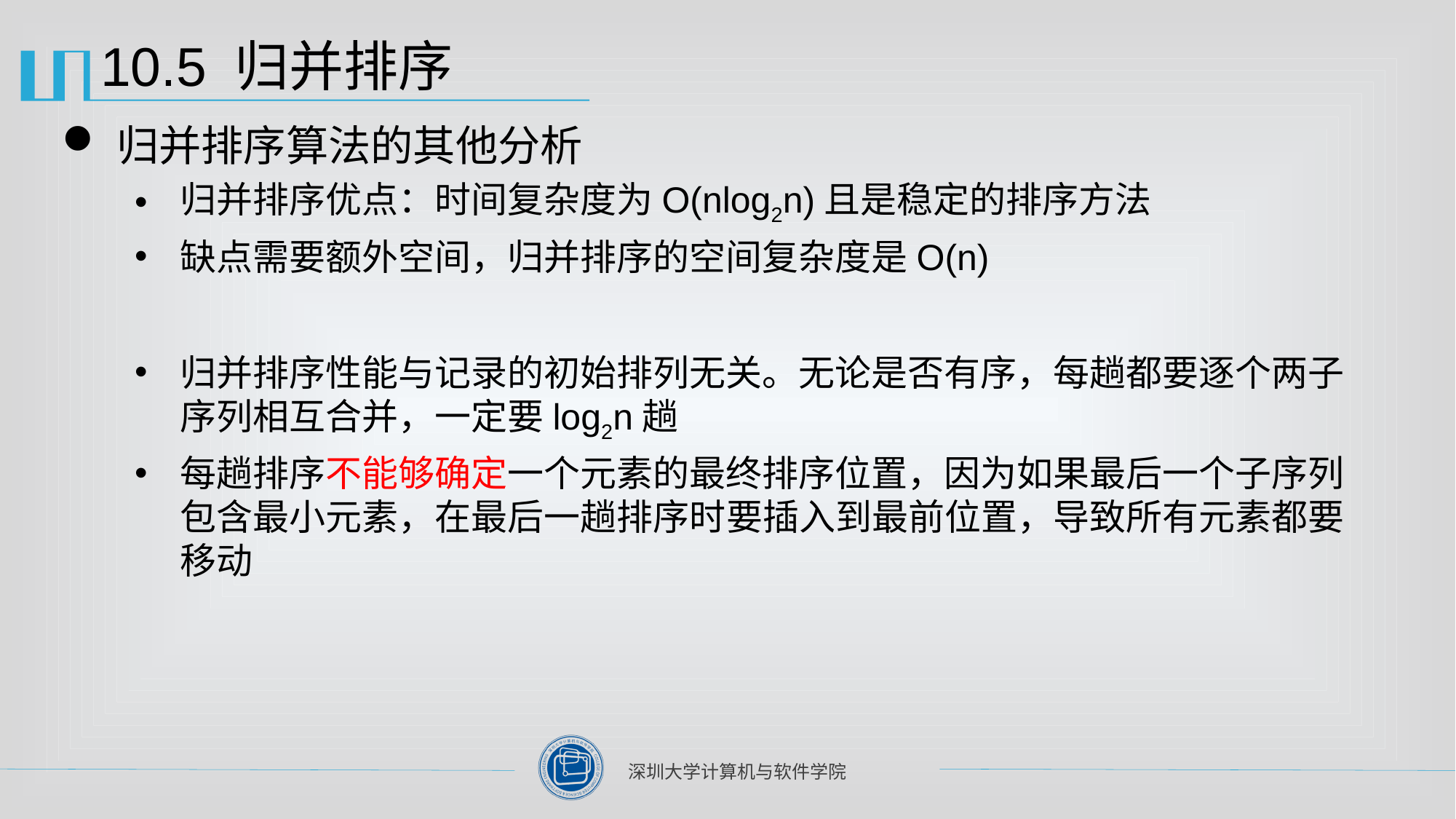

# 10.5 归并排序
归并排序算法的其他分析
归并排序优点：时间复杂度为O(nlog2n)且是稳定的排序方法
缺点需要额外空间，归并排序的空间复杂度是O(n)

归并排序性能与记录的初始排列无关。无论是否有序，每趟都要逐个两子序列相互合并，一定要log2n趟
每趟排序不能够确定一个元素的最终排序位置，因为如果最后一个子序列包含最小元素，在最后一趟排序时要插入到最前位置，导致所有元素都要移动

87